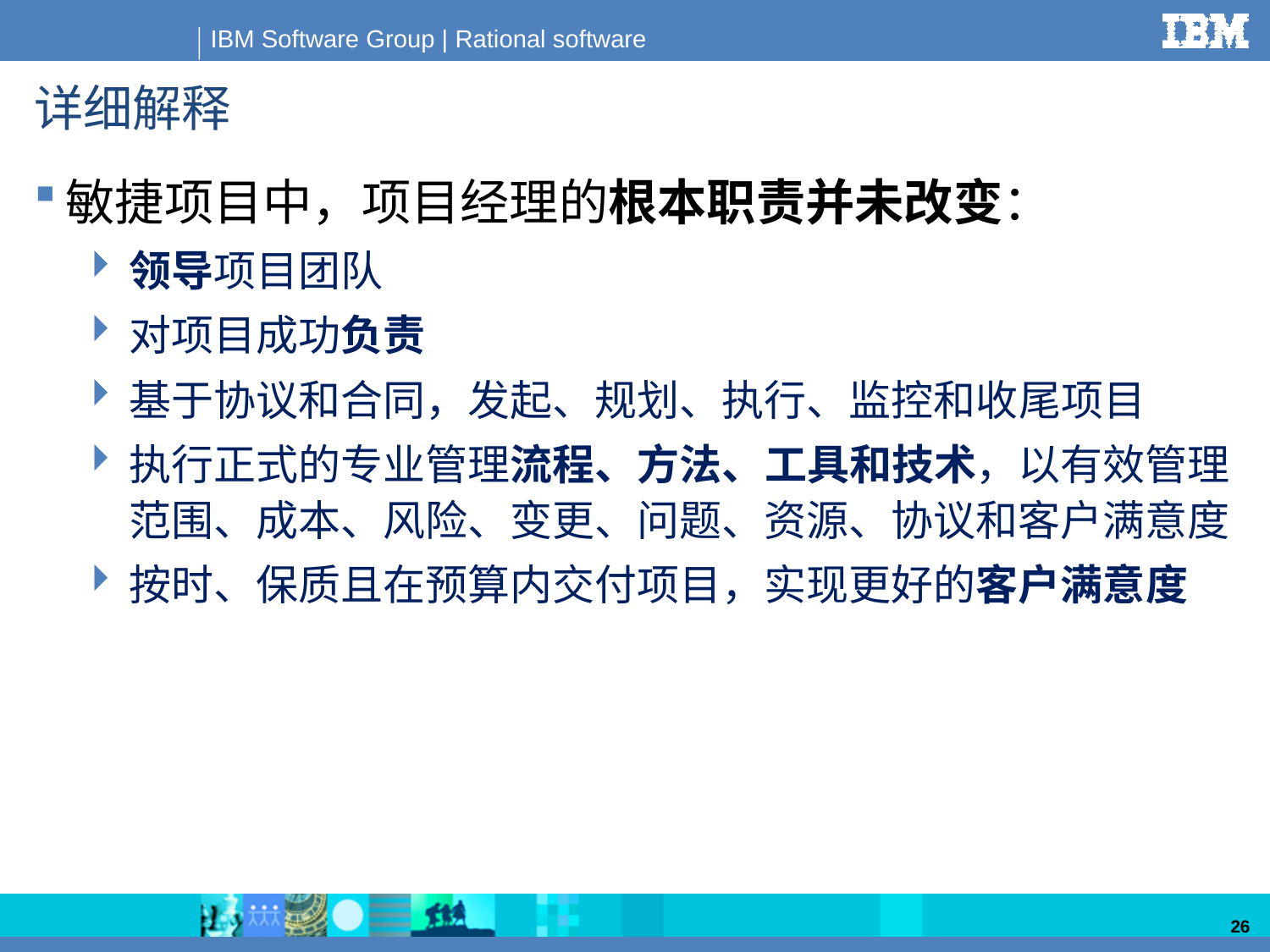

# 详细解释
敏捷项目中，项目经理的根本职责并未改变：
领导项目团队
对项目成功负责
基于协议和合同，发起、规划、执行、监控和收尾项目
执行正式的专业管理流程、方法、工具和技术，以有效管理范围、成本、风险、变更、问题、资源、协议和客户满意度
按时、保质且在预算内交付项目，实现更好的客户满意度
26